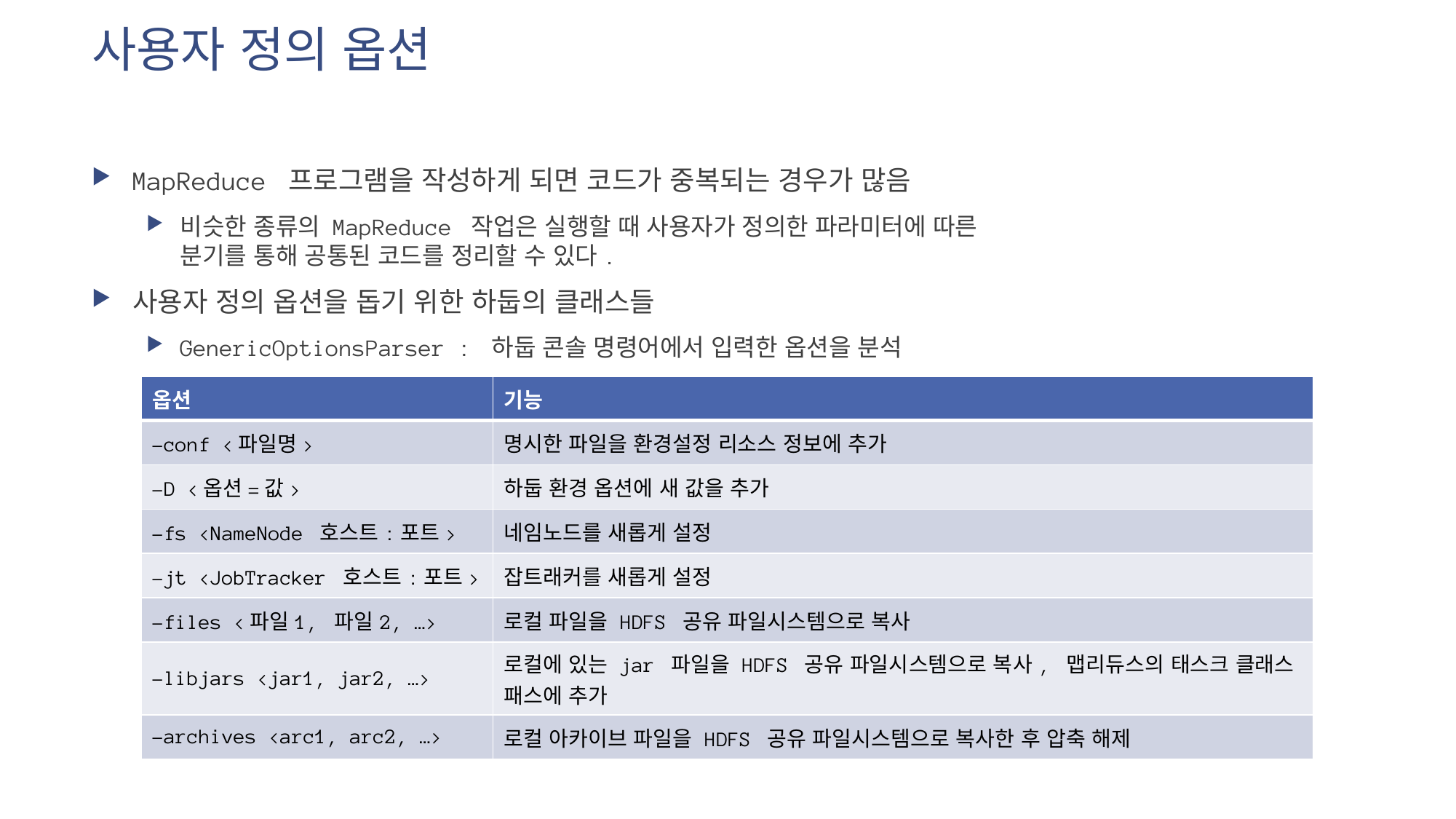

# 사용자 정의 옵션
MapReduce 프로그램을 작성하게 되면 코드가 중복되는 경우가 많음
비슷한 종류의 MapReduce 작업은 실행할 때 사용자가 정의한 파라미터에 따른
분기를 통해 공통된 코드를 정리할 수 있다.
사용자 정의 옵션을 돕기 위한 하둡의 클래스들
GenericOptionsParser : 하둡 콘솔 명령어에서 입력한 옵션을 분석
| 옵션 | 기능 |
| --- | --- |
| -conf <파일명> | 명시한 파일을 환경설정 리소스 정보에 추가 |
| -D <옵션=값> | 하둡 환경 옵션에 새 값을 추가 |
| -fs <NameNode 호스트:포트> | 네임노드를 새롭게 설정 |
| -jt <JobTracker 호스트:포트> | 잡트래커를 새롭게 설정 |
| -files <파일1, 파일2, …> | 로컬 파일을 HDFS 공유 파일시스템으로 복사 |
| -libjars <jar1, jar2, …> | 로컬에 있는 jar 파일을 HDFS 공유 파일시스템으로 복사, 맵리듀스의 태스크 클래스 패스에 추가 |
| -archives <arc1, arc2, …> | 로컬 아카이브 파일을 HDFS 공유 파일시스템으로 복사한 후 압축 해제 |